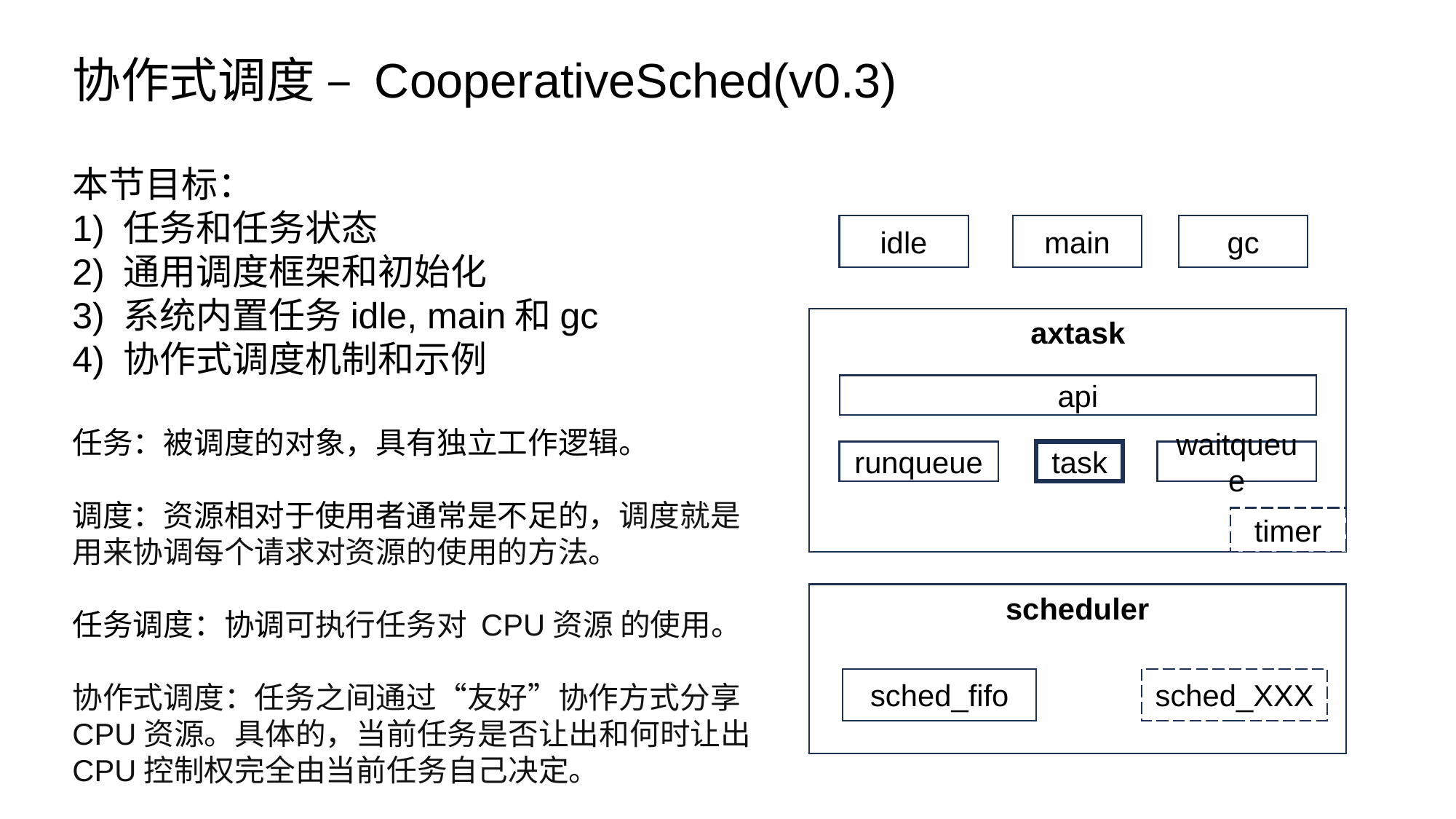

协作式调度 – CooperativeSched(v0.3)
本节目标：
1) 任务和任务状态
2) 通用调度框架和初始化
3) 系统内置任务idle, main和gc
4) 协作式调度机制和示例

任务：被调度的对象，具有独立工作逻辑。

调度：资源相对于使用者通常是不足的，调度就是用来协调每个请求对资源的使用的方法。

任务调度：协调可执行任务对 CPU资源 的使用。

协作式调度：任务之间通过“友好”协作方式分享CPU资源。具体的，当前任务是否让出和何时让出CPU控制权完全由当前任务自己决定。
gc
main
idle
axtask
api
task
waitqueue
runqueue
timer
scheduler
sched_XXX
sched_fifo